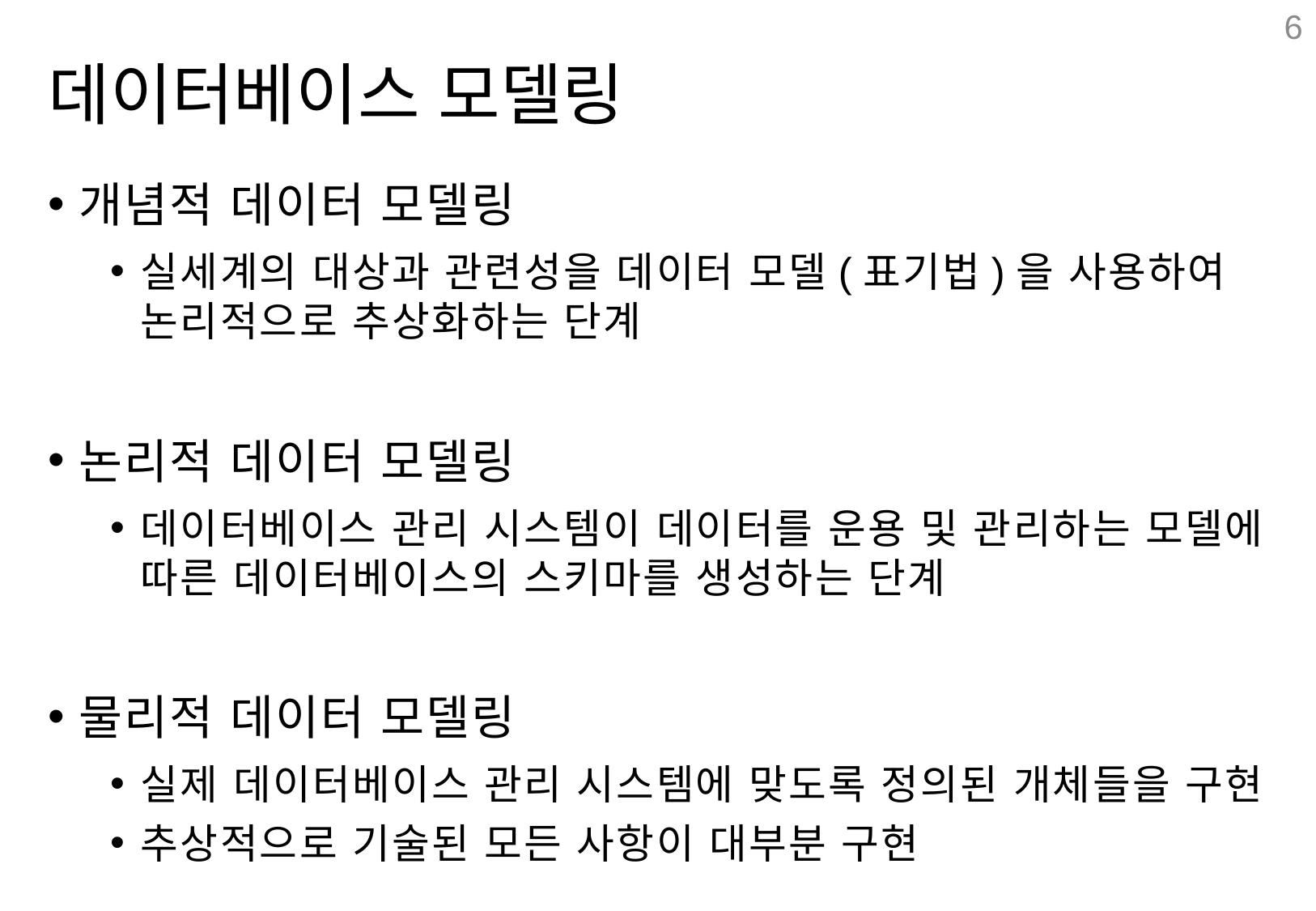

6
# 데이터베이스 모델링
개념적 데이터 모델링
실세계의 대상과 관련성을 데이터 모델(표기법)을 사용하여 논리적으로 추상화하는 단계

논리적 데이터 모델링
데이터베이스 관리 시스템이 데이터를 운용 및 관리하는 모델에 따른 데이터베이스의 스키마를 생성하는 단계

물리적 데이터 모델링
실제 데이터베이스 관리 시스템에 맞도록 정의된 개체들을 구현
추상적으로 기술된 모든 사항이 대부분 구현